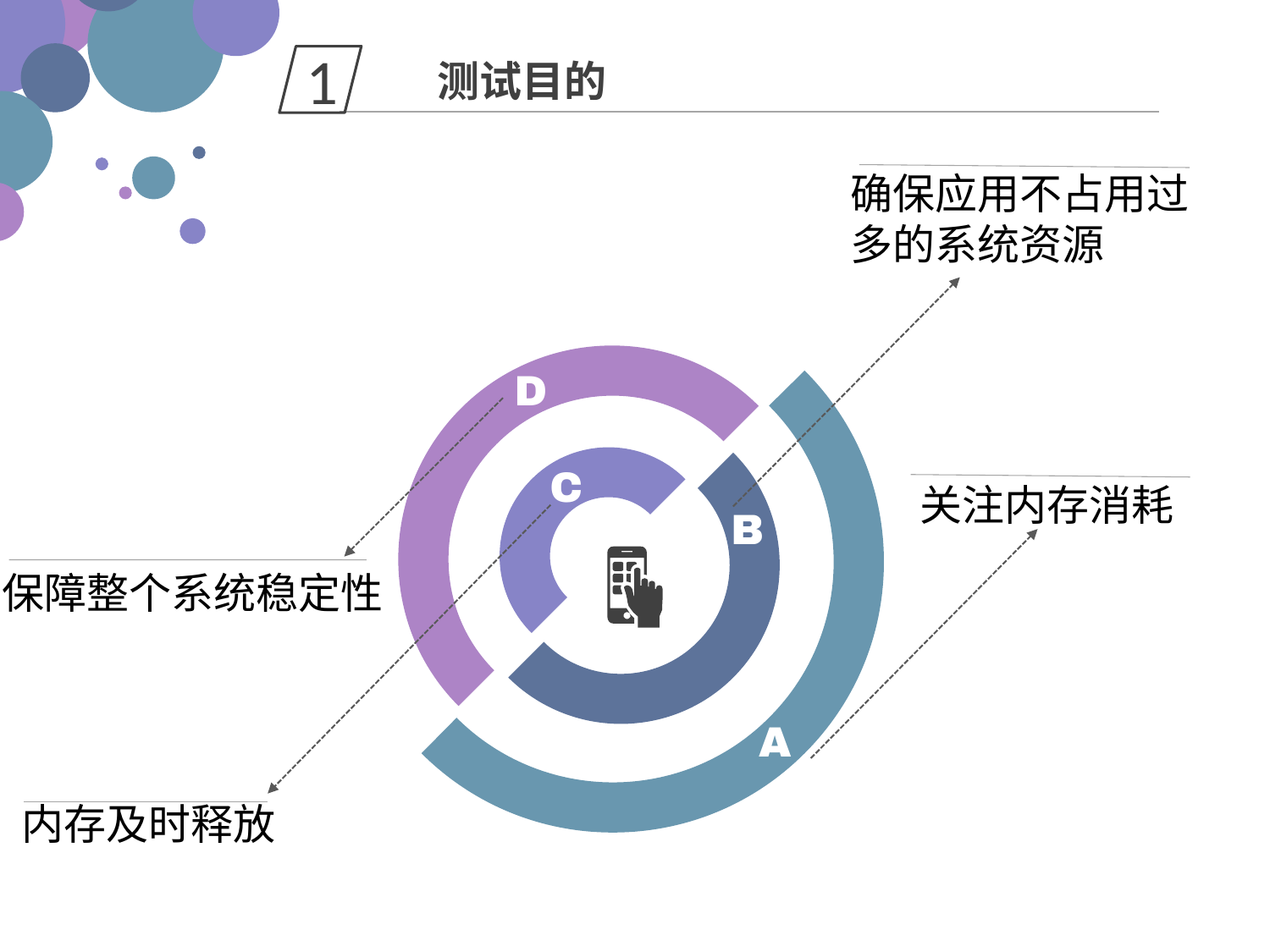

确保应用不占用过多的系统资源

1
测试目的

保障整个系统稳定性

D
关注内存消耗

A

C

B

内存及时释放